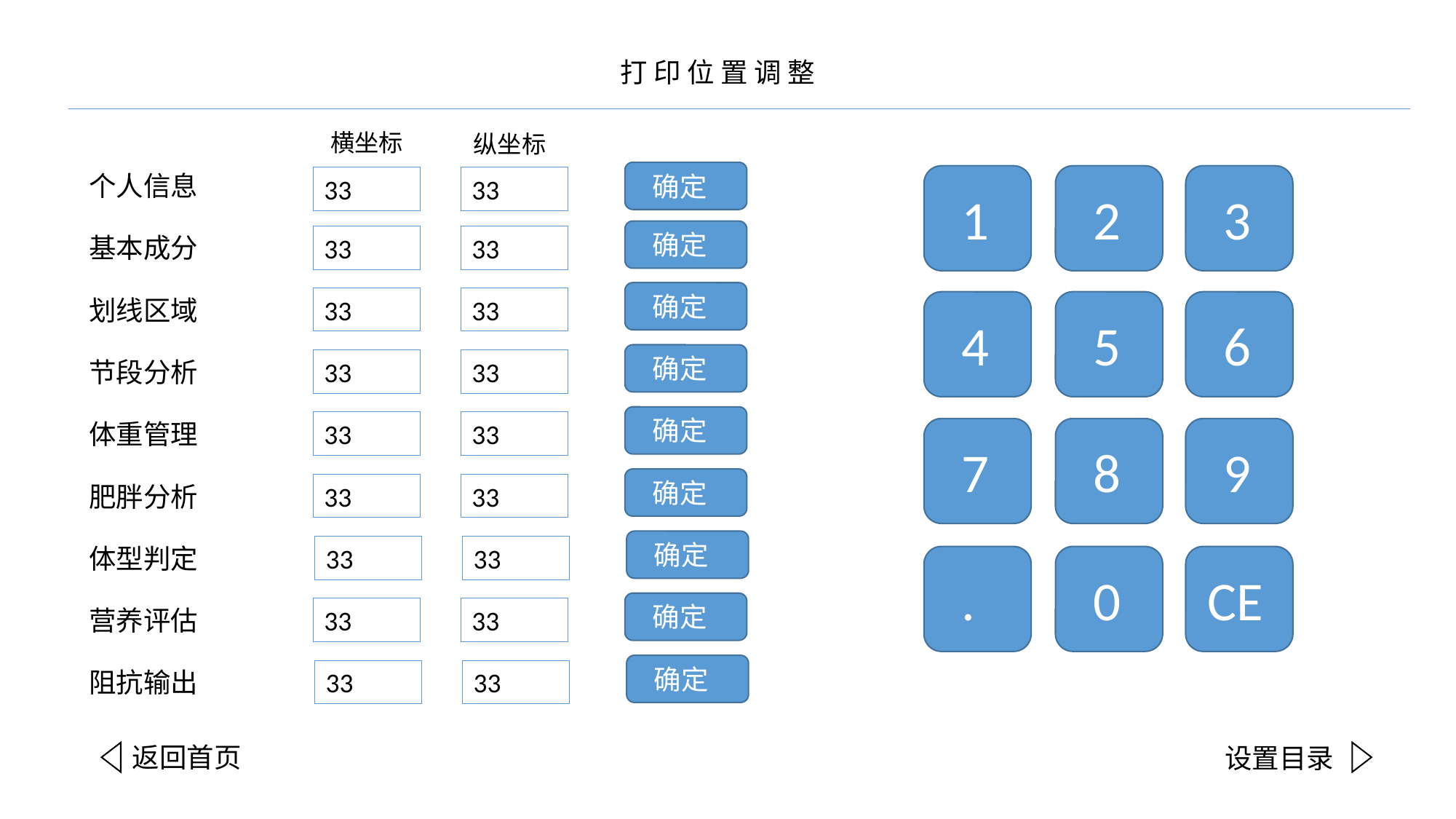

打 印 位 置 调 整
横坐标
纵坐标

个人信息
确定

33
33
1
2
3

确定
基本成分
33
33

确定
划线区域
33
33

4
5
6

确定
节段分析
33
33

确定
体重管理
33
33

7
8
9

确定
肥胖分析
33
33

确定
体型判定
33
33

.
0
CE

确定
营养评估
33
33

确定
阻抗输出
33
33
返回首页
设置目录